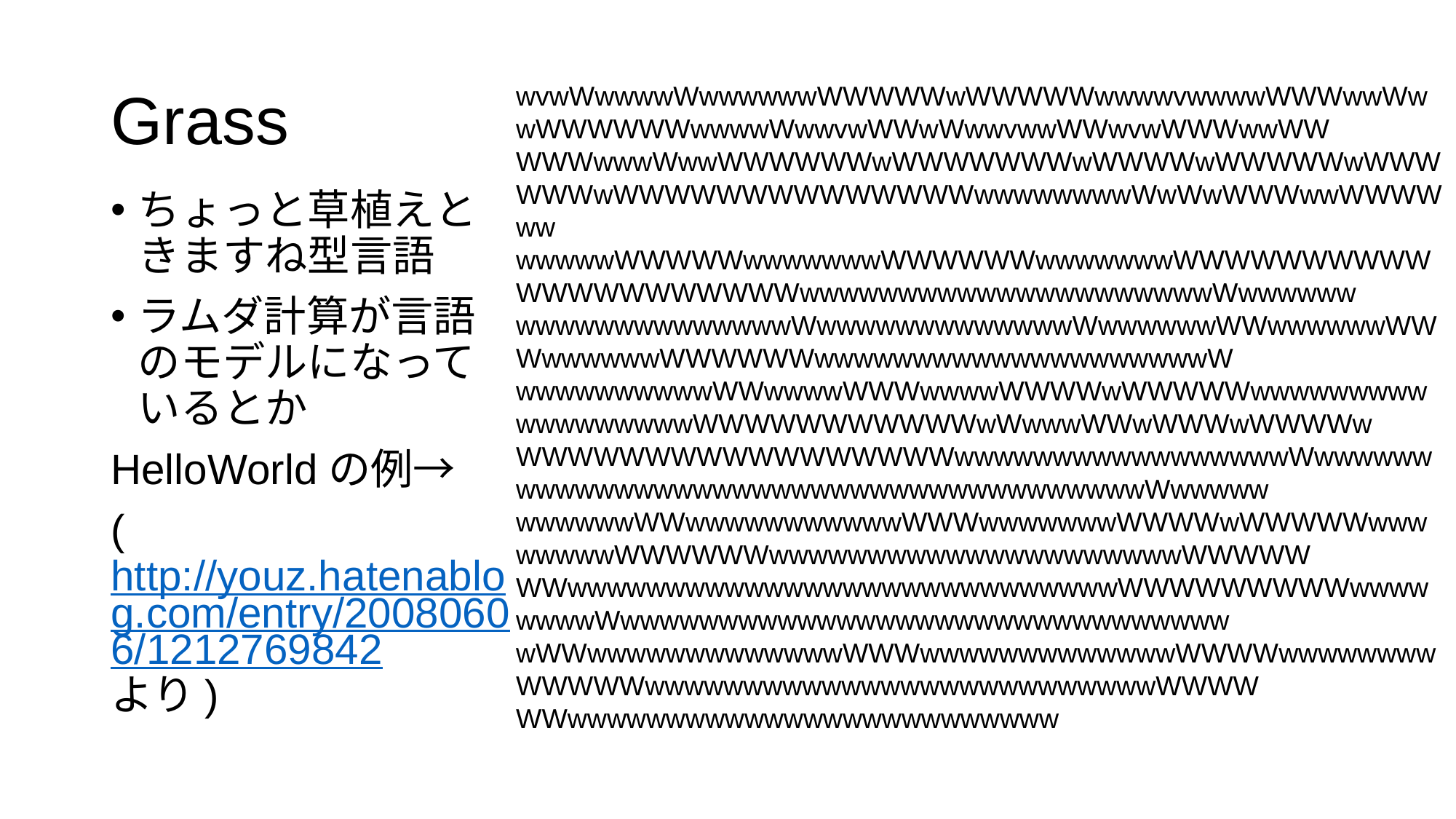

# Grass
wvwWwwwwWwwwwwwWWWWWwWWWWWwwwwvwwwwWWWwwWwwWWWWWWwwwwWwwvwWWwWwwvwwWWwvwWWWwwWW
WWWwwwWwwWWWWWWwWWWWWWWwWWWWwWWWWWwWWWWWWwWWWWWWWWWWWWWWwwwwwwwwWwWwWWWwwWWWWww
wwwwwWWWWWwwwwwwwWWWWWWwwwwwwwWWWWWWWWWWWWWWWWWWWWWwwwwwwwwwwwwwwwwwwwwwWwwwwww
wwwwwwwwwwwwwwWwwwwwwwwwwwwwWwwwwwwWWwwwwwwWWWwwwwwwWWWWWWwwwwwwwwwwwwwwwwwwwwW
wwwwwwwwwwWWwwwwWWWwwwwWWWWwWWWWWwwwwwwwwwwwwwwwwwwWWWWWWWWWWWwWwwwWWwWWWwWWWWw
WWWWWWWWWWWWWWWWWwwwwwwwwwwwwwwwwwWwwwwwwwwwwwwwwwwwwwwwwwwwwwwwwwwwwwwwwWwwwww
wwwwwwWWwwwwwwwwwwwWWWwwwwwwwWWWWwWWWWWwwwwwwwwWWWWWWwwwwwwwwwwwwwwwwwwwwwWWWWW
WWwwwwwwwwwwwwwwwwwwwwwwwwwwwwWWWWWWWWWwwwwwwwwWwwwwwwwwwwwwwwwwwwwwwwwwwwwwwww
wWWwwwwwwwwwwwwwWWWwwwwwwwwwwwwwWWWWwwwwwwwwWWWWWwwwwwwwwwwwwwwwwwwwwwwwwwwWWWW
WWwwwwwwwwwwwwwwwwwwwwwwwww
ちょっと草植えときますね型言語
ラムダ計算が言語のモデルになっているとか
HelloWorldの例→
(http://youz.hatenablog.com/entry/20080606/1212769842より)